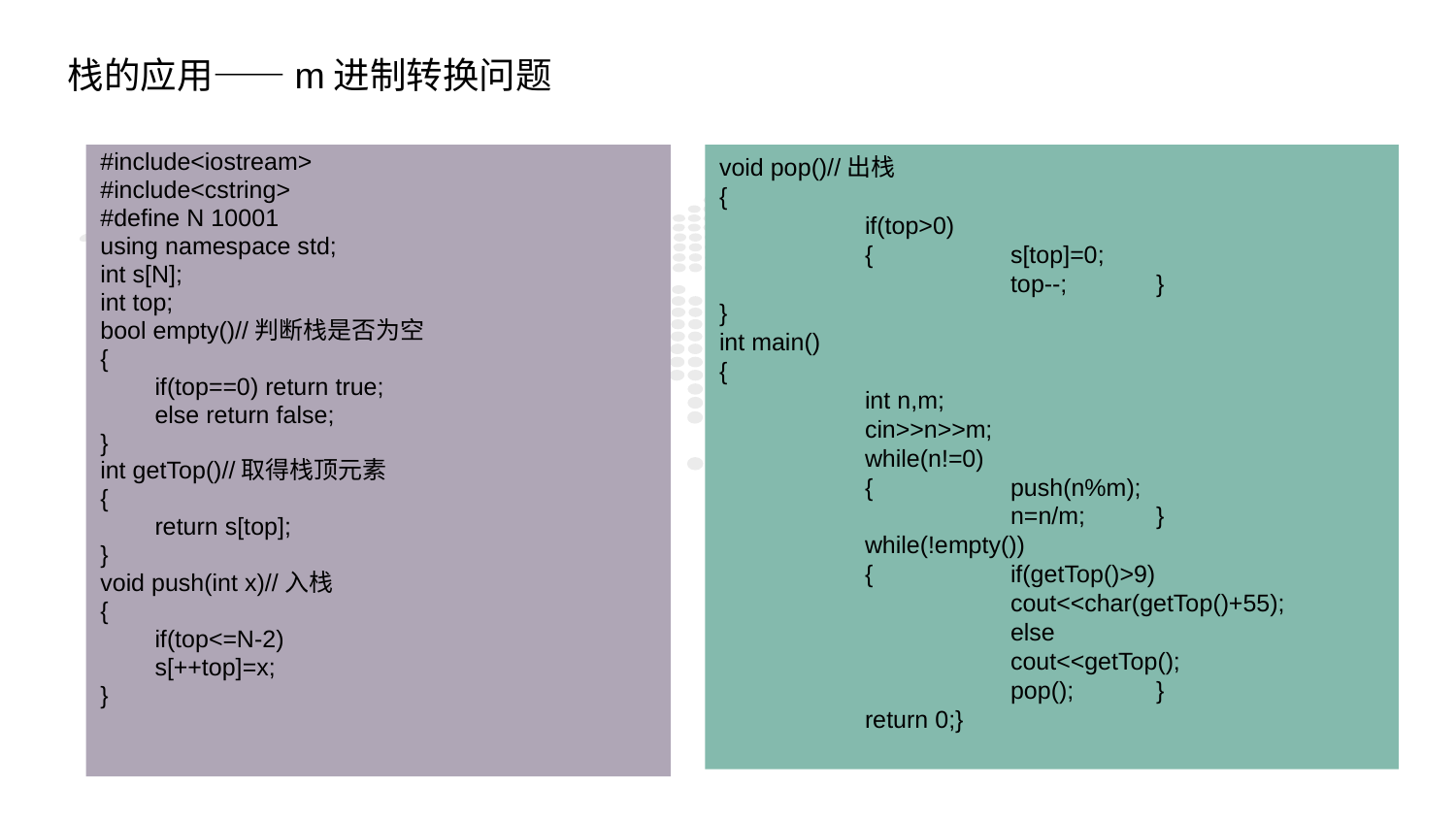

栈的应用——m进制转换问题
void pop()//出栈
{
	if(top>0)
	{	s[top]=0;
		top--;	}
}
int main()
{
	int n,m;
	cin>>n>>m;
	while(n!=0)
	{	push(n%m);
		n=n/m;	}
	while(!empty())
	{	if(getTop()>9)
		cout<<char(getTop()+55);
		else
		cout<<getTop();
		pop();	}
	return 0;}

#include<iostream>
#include<cstring>
#define N 10001
using namespace std;
int s[N];
int top;
bool empty()//判断栈是否为空
{
	if(top==0) return true;
	else return false;
}
int getTop()//取得栈顶元素
{
	return s[top];
}
void push(int x)//入栈
{
	if(top<=N-2)
	s[++top]=x;
}
1
PART  ONE